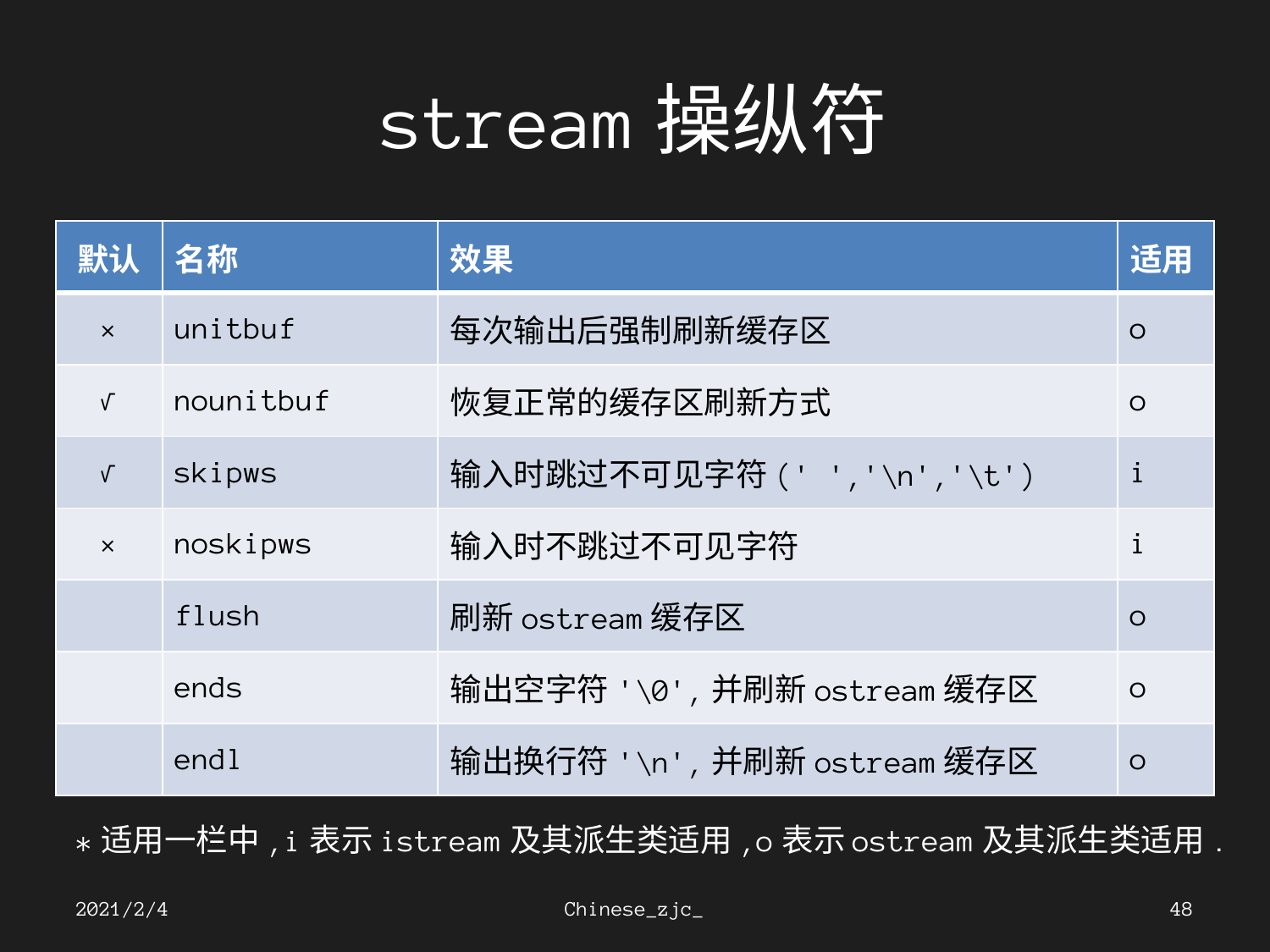

# stream操纵符
| 默认 | 名称 | 效果 | 适用 |
| --- | --- | --- | --- |
| × | unitbuf | 每次输出后强制刷新缓存区 | o |
| √ | nounitbuf | 恢复正常的缓存区刷新方式 | o |
| √ | skipws | 输入时跳过不可见字符(' ','\n','\t') | i |
| × | noskipws | 输入时不跳过不可见字符 | i |
|  | flush | 刷新ostream缓存区 | o |
|  | ends | 输出空字符'\0',并刷新ostream缓存区 | o |
|  | endl | 输出换行符'\n',并刷新ostream缓存区 | o |
*适用一栏中,i表示istream及其派生类适用,o表示ostream及其派生类适用.
2021/2/4
Chinese_zjc_
48